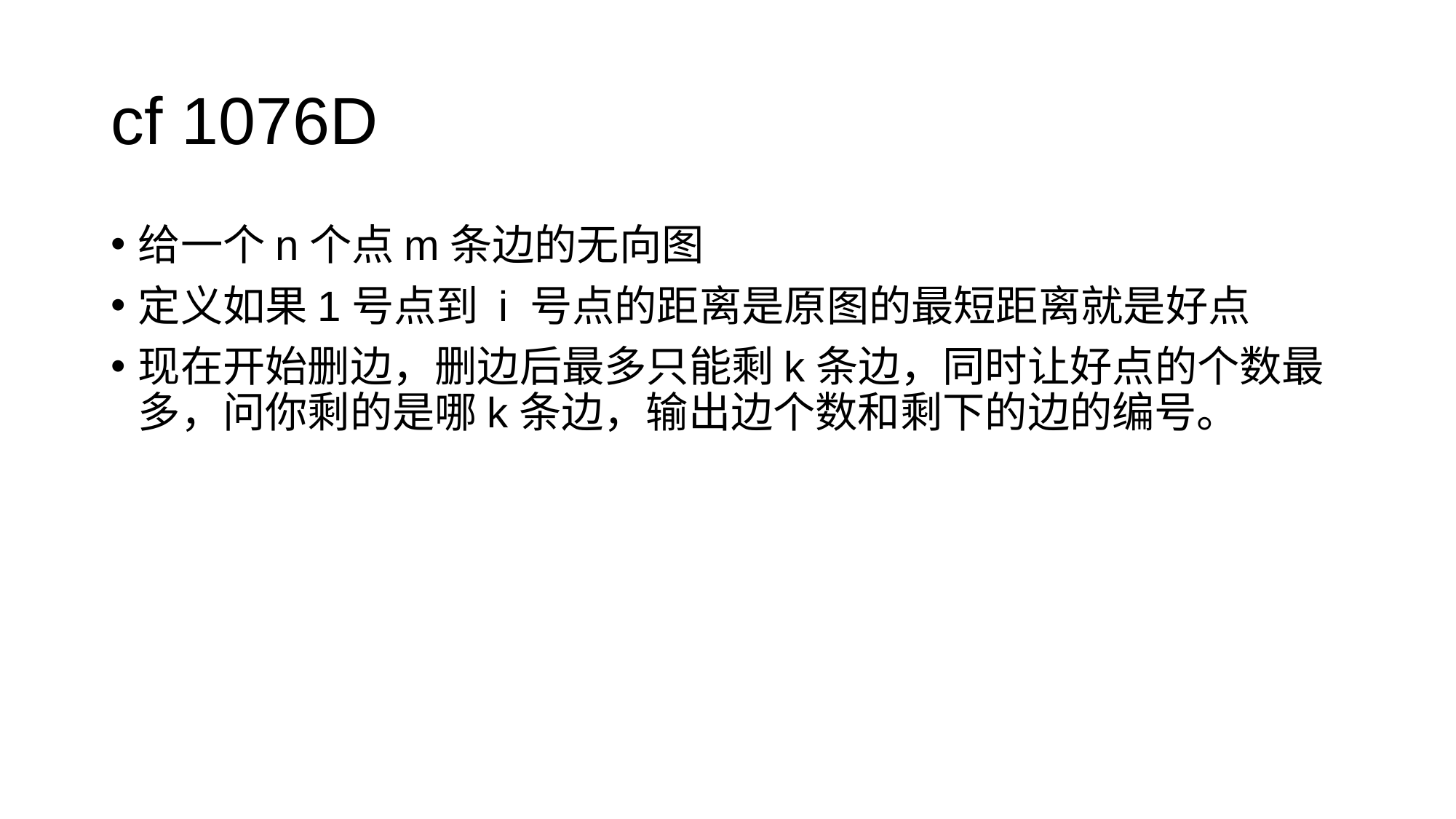

# cf 1076D
给一个n个点m条边的无向图
定义如果1号点到 i 号点的距离是原图的最短距离就是好点
现在开始删边，删边后最多只能剩k条边，同时让好点的个数最多，问你剩的是哪k条边，输出边个数和剩下的边的编号。